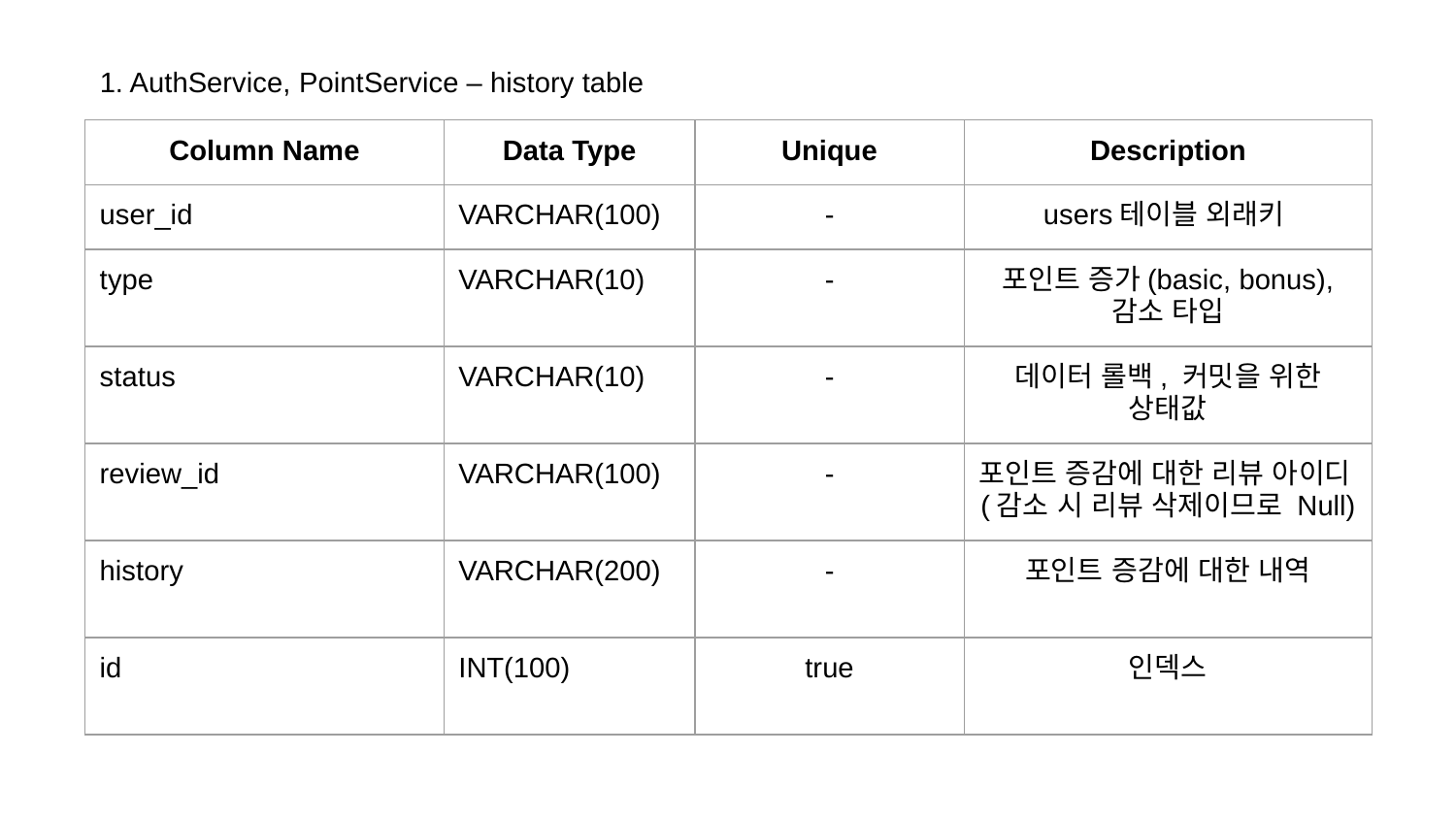

1. AuthService, PointService – history table
| Column Name | Data Type | Unique | Description |
| --- | --- | --- | --- |
| user\_id | VARCHAR(100) | - | users테이블 외래키 |
| type | VARCHAR(10) | - | 포인트 증가(basic, bonus), 감소 타입 |
| status | VARCHAR(10) | - | 데이터 롤백, 커밋을 위한 상태값 |
| review\_id | VARCHAR(100) | - | 포인트 증감에 대한 리뷰 아이디(감소 시 리뷰 삭제이므로 Null) |
| history | VARCHAR(200) | - | 포인트 증감에 대한 내역 |
| id | INT(100) | true | 인덱스 |